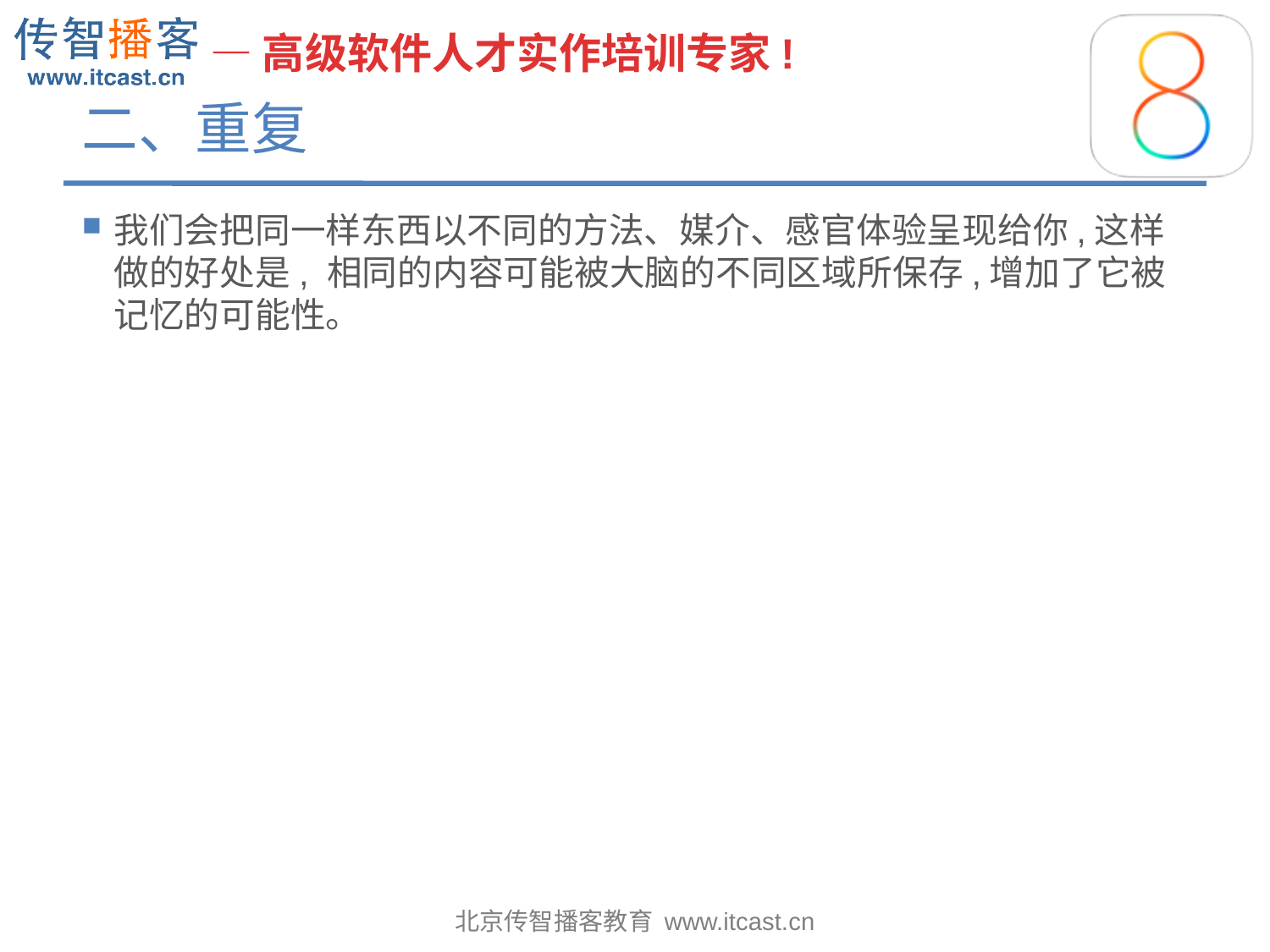

# 二、重复
我们会把同一样东西以不同的方法、媒介、感官体验呈现给你,这样做的好处是, 相同的内容可能被大脑的不同区域所保存,增加了它被记忆的可能性。